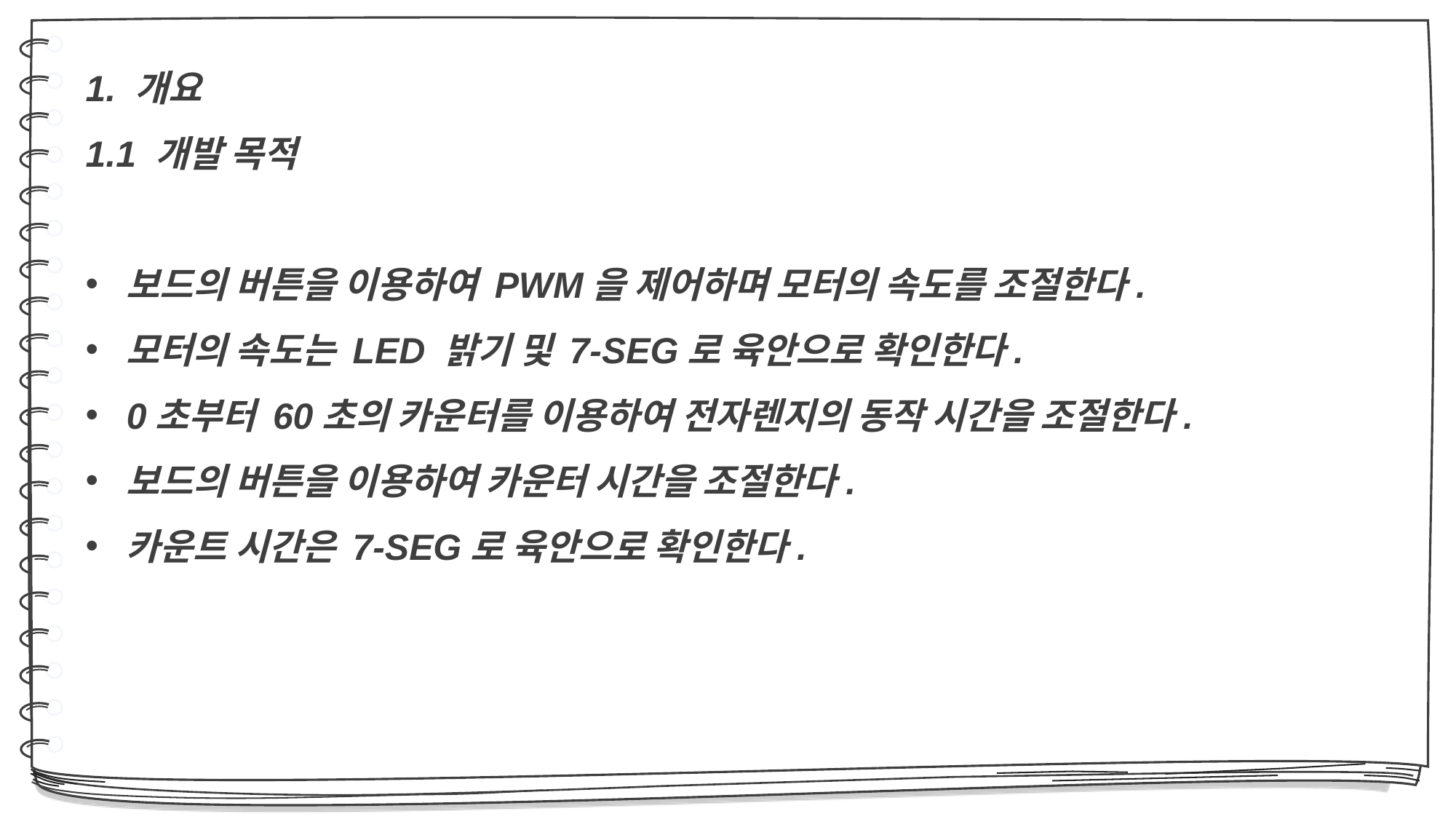

1. 개요
1.1 개발 목적

보드의 버튼을 이용하여 PWM을 제어하며 모터의 속도를 조절한다.
모터의 속도는 LED 밝기 및 7-SEG로 육안으로 확인한다.
0초부터 60초의 카운터를 이용하여 전자렌지의 동작 시간을 조절한다.
보드의 버튼을 이용하여 카운터 시간을 조절한다.
카운트 시간은 7-SEG로 육안으로 확인한다.